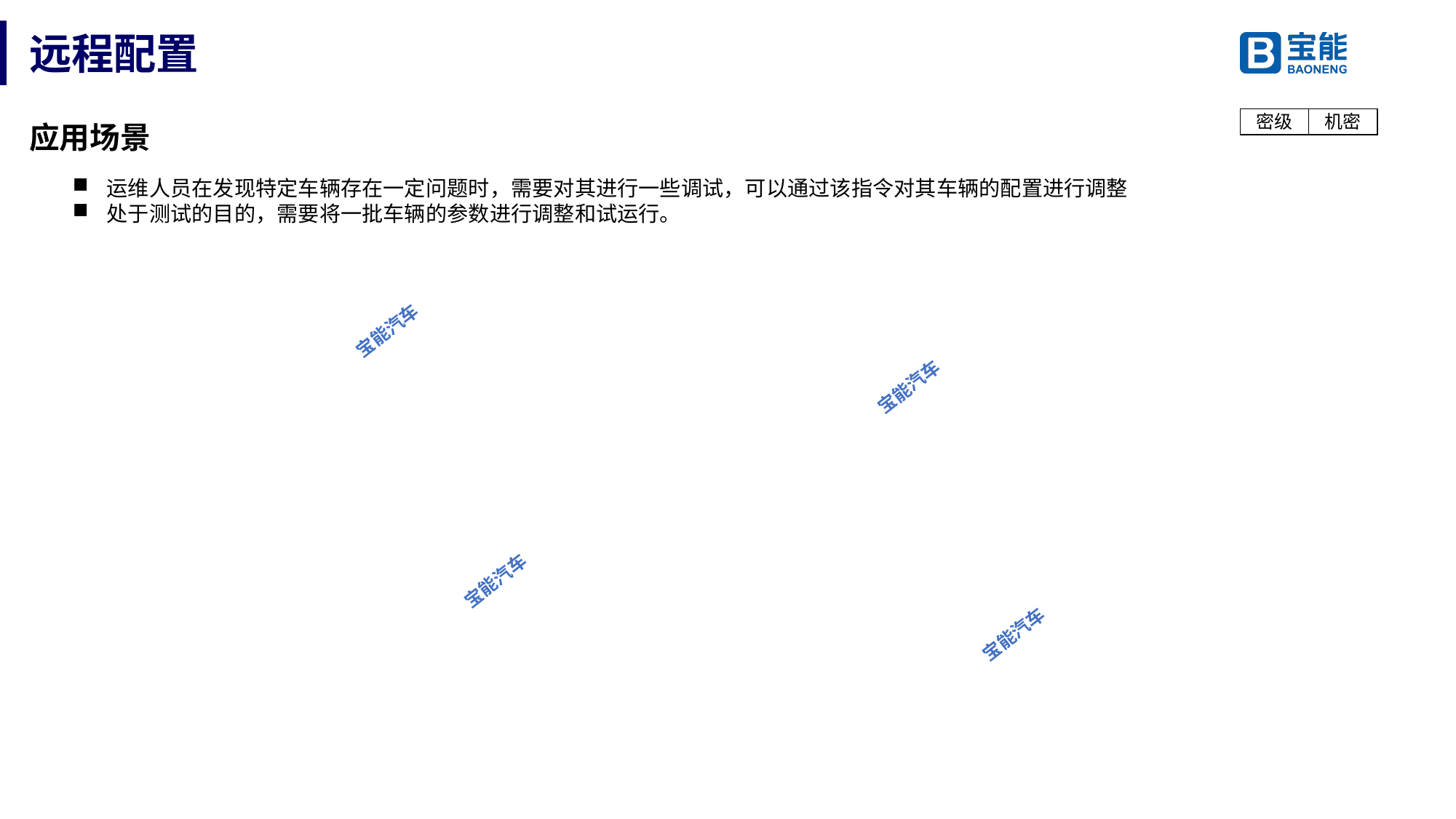

# 远程配置
应用场景
运维人员在发现特定车辆存在一定问题时，需要对其进行一些调试，可以通过该指令对其车辆的配置进行调整
处于测试的目的，需要将一批车辆的参数进行调整和试运行。
4